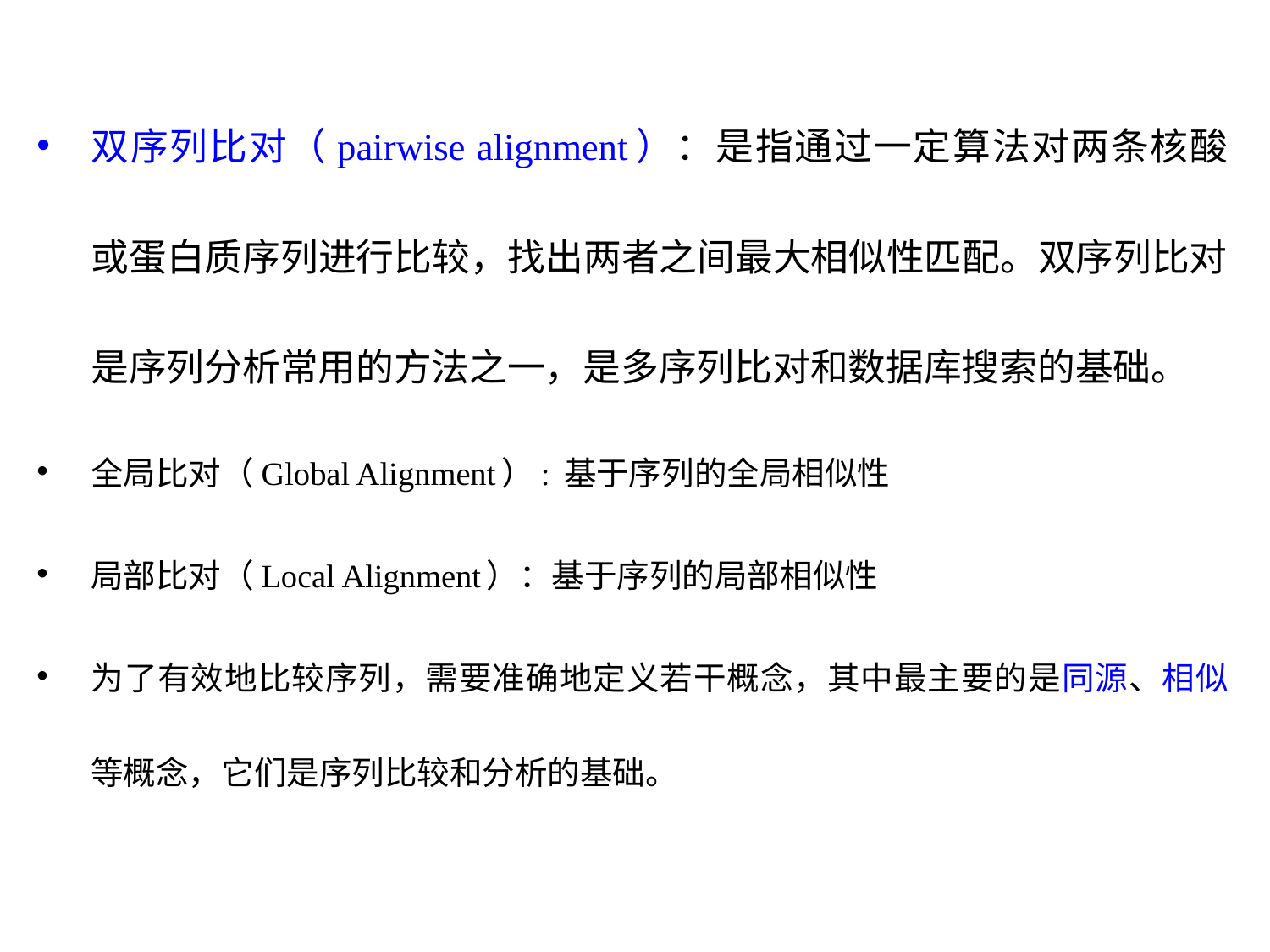

双序列比对（pairwise alignment）：是指通过一定算法对两条核酸或蛋白质序列进行比较，找出两者之间最大相似性匹配。双序列比对是序列分析常用的方法之一，是多序列比对和数据库搜索的基础。
全局比对（Global Alignment）: 基于序列的全局相似性
局部比对（Local Alignment）：基于序列的局部相似性
为了有效地比较序列，需要准确地定义若干概念，其中最主要的是同源、相似等概念，它们是序列比较和分析的基础。